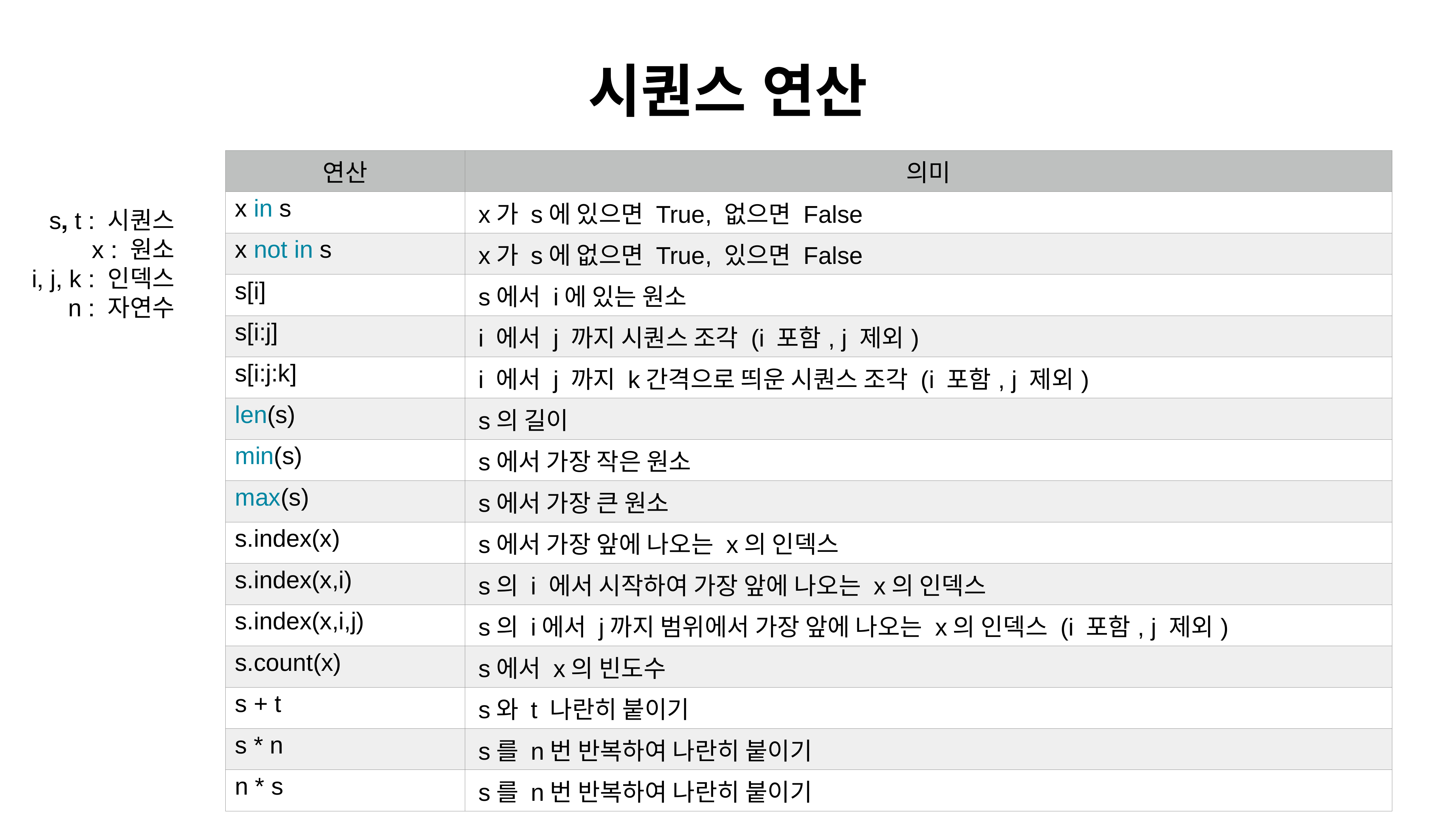

시퀀스 연산
| 연산 | 의미 |
| --- | --- |
| x in s | x가 s에 있으면 True, 없으면 False |
| x not in s | x가 s에 없으면 True, 있으면 False |
| s[i] | s에서 i에 있는 원소 |
| s[i:j] | i 에서 j 까지 시퀀스 조각 (i 포함, j 제외) |
| s[i:j:k] | i 에서 j 까지 k간격으로 띄운 시퀀스 조각 (i 포함, j 제외) |
| len(s) | s의 길이 |
| min(s) | s에서 가장 작은 원소 |
| max(s) | s에서 가장 큰 원소 |
| s.index(x) | s에서 가장 앞에 나오는 x의 인덱스 |
| s.index(x,i) | s의 i 에서 시작하여 가장 앞에 나오는 x의 인덱스 |
| s.index(x,i,j) | s의 i에서 j까지 범위에서 가장 앞에 나오는 x의 인덱스 (i 포함, j 제외) |
| s.count(x) | s에서 x의 빈도수 |
| s + t | s와 t 나란히 붙이기 |
| s \* n | s를 n번 반복하여 나란히 붙이기 |
| n \* s | s를 n번 반복하여 나란히 붙이기 |
s, t : 시퀀스
x : 원소
i, j, k : 인덱스
n : 자연수